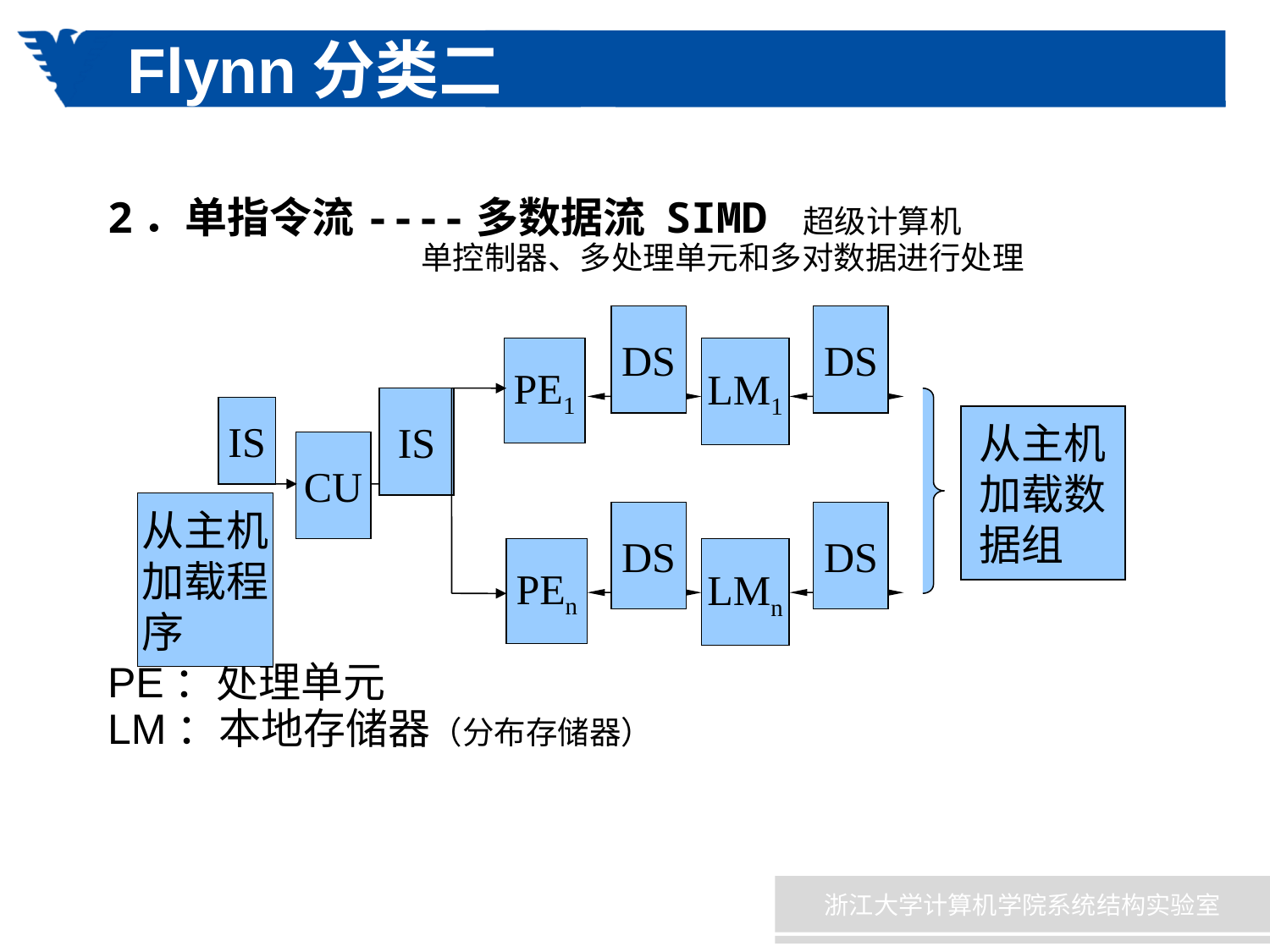

# Flynn分类二
2．单指令流----多数据流 SIMD 超级计算机
		单控制器、多处理单元和多对数据进行处理

PE：处理单元
LM：本地存储器（分布存储器）
DS

DS

PE1
LM1
IS

IS

从主机加载数据组
CU
从主机加载程序
DS

DS

PEn
LMn